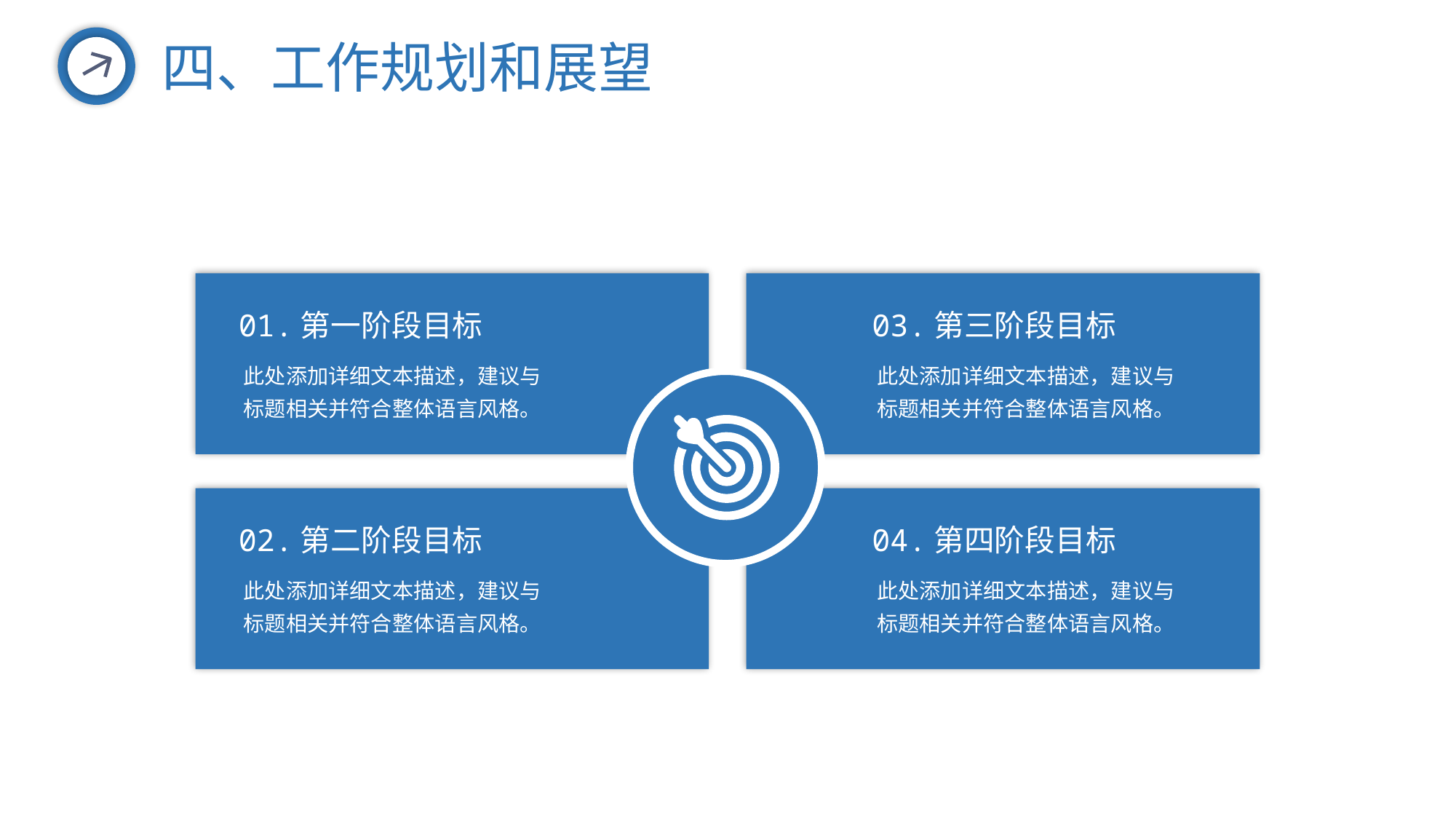

四、工作规划和展望

01.第一阶段目标
03.第三阶段目标
此处添加详细文本描述，建议与标题相关并符合整体语言风格。
此处添加详细文本描述，建议与标题相关并符合整体语言风格。

02.第二阶段目标
04.第四阶段目标
此处添加详细文本描述，建议与标题相关并符合整体语言风格。
此处添加详细文本描述，建议与标题相关并符合整体语言风格。